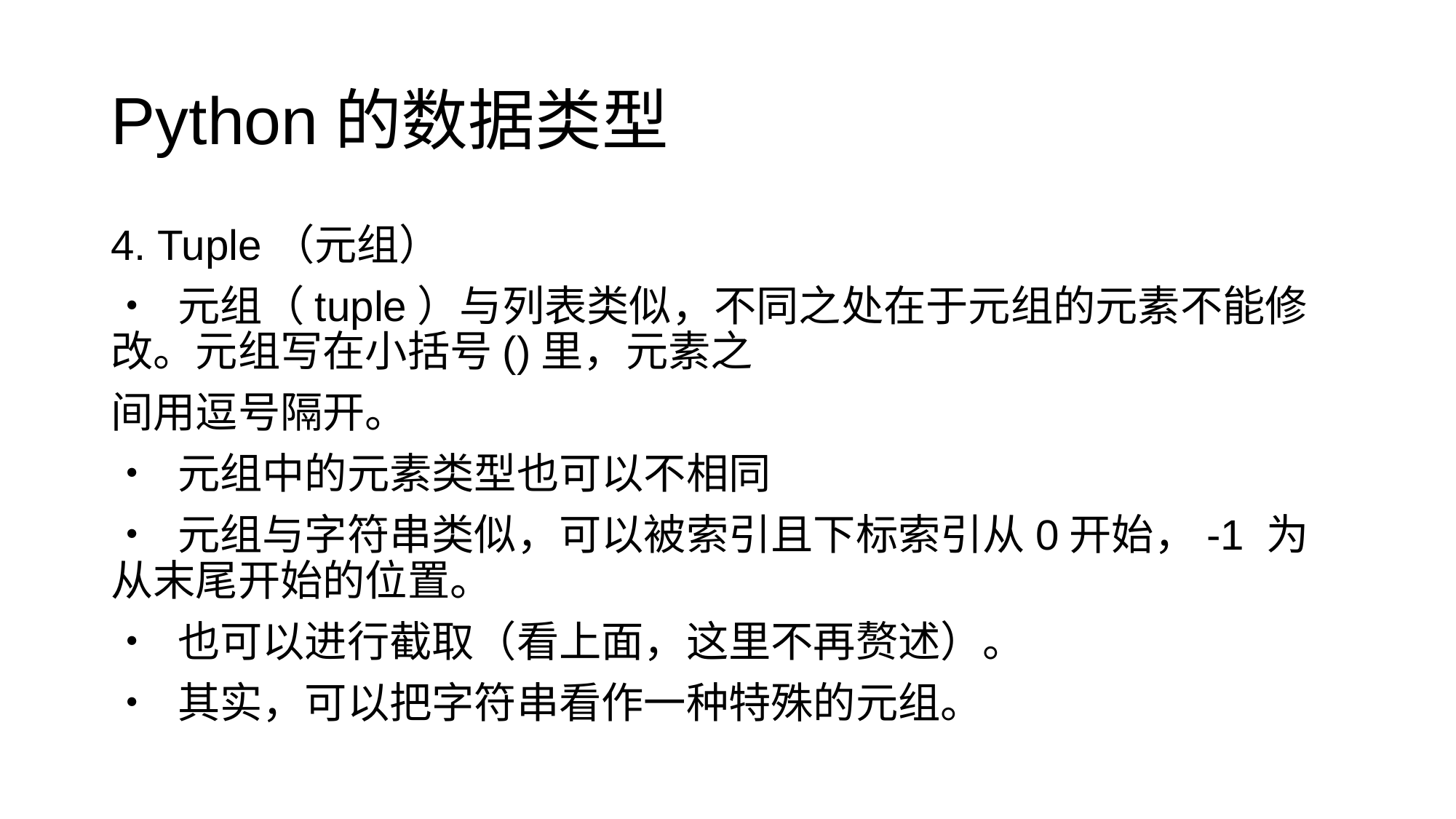

# Python的数据类型
4. Tuple（元组）
•  元组（tuple）与列表类似，不同之处在于元组的元素不能修改。元组写在小括号()里，元素之
间用逗号隔开。
•  元组中的元素类型也可以不相同
•  元组与字符串类似，可以被索引且下标索引从0开始，-1 为从末尾开始的位置。
•  也可以进行截取（看上面，这里不再赘述）。
•  其实，可以把字符串看作一种特殊的元组。